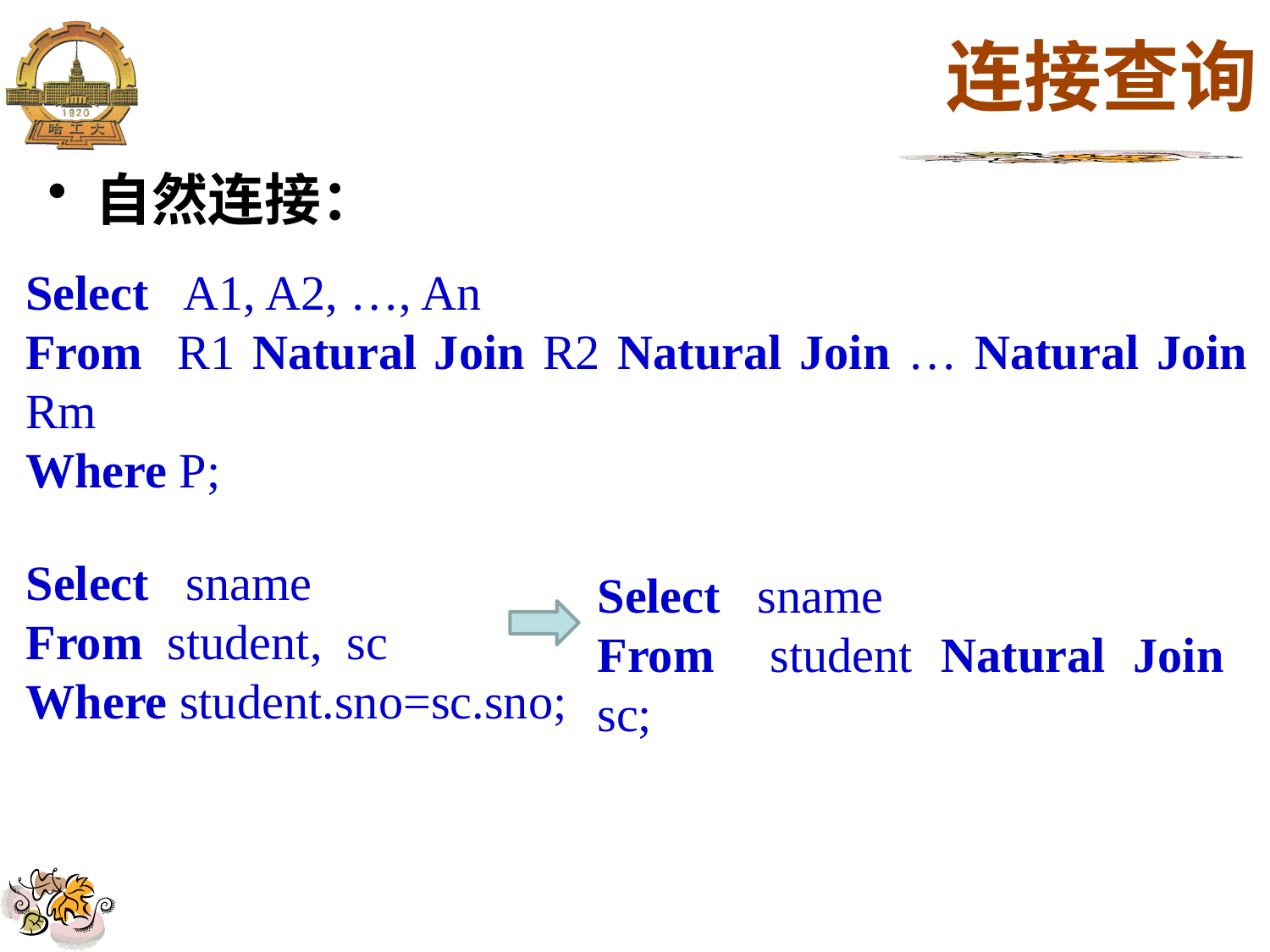

# 连接查询
自然连接：
Select   A1, A2, …, An
From  R1 Natural Join R2 Natural Join … Natural Join Rm
Where P;
Select   sname
From  student,  sc
Where student.sno=sc.sno;
Select   sname
From  student Natural Join sc;